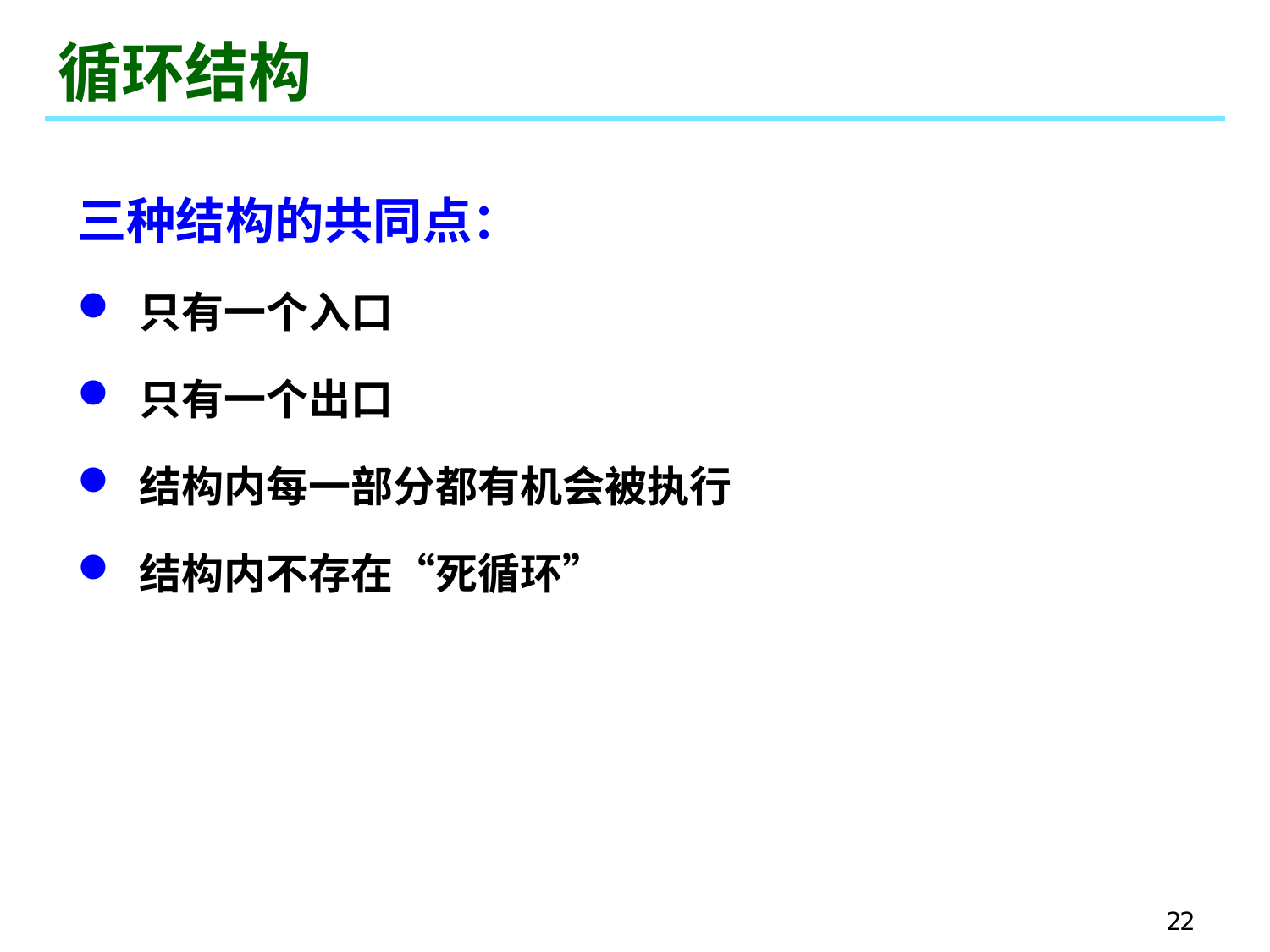

# 循环结构
三种结构的共同点：
 只有一个入口
 只有一个出口
 结构内每一部分都有机会被执行
 结构内不存在“死循环”
22